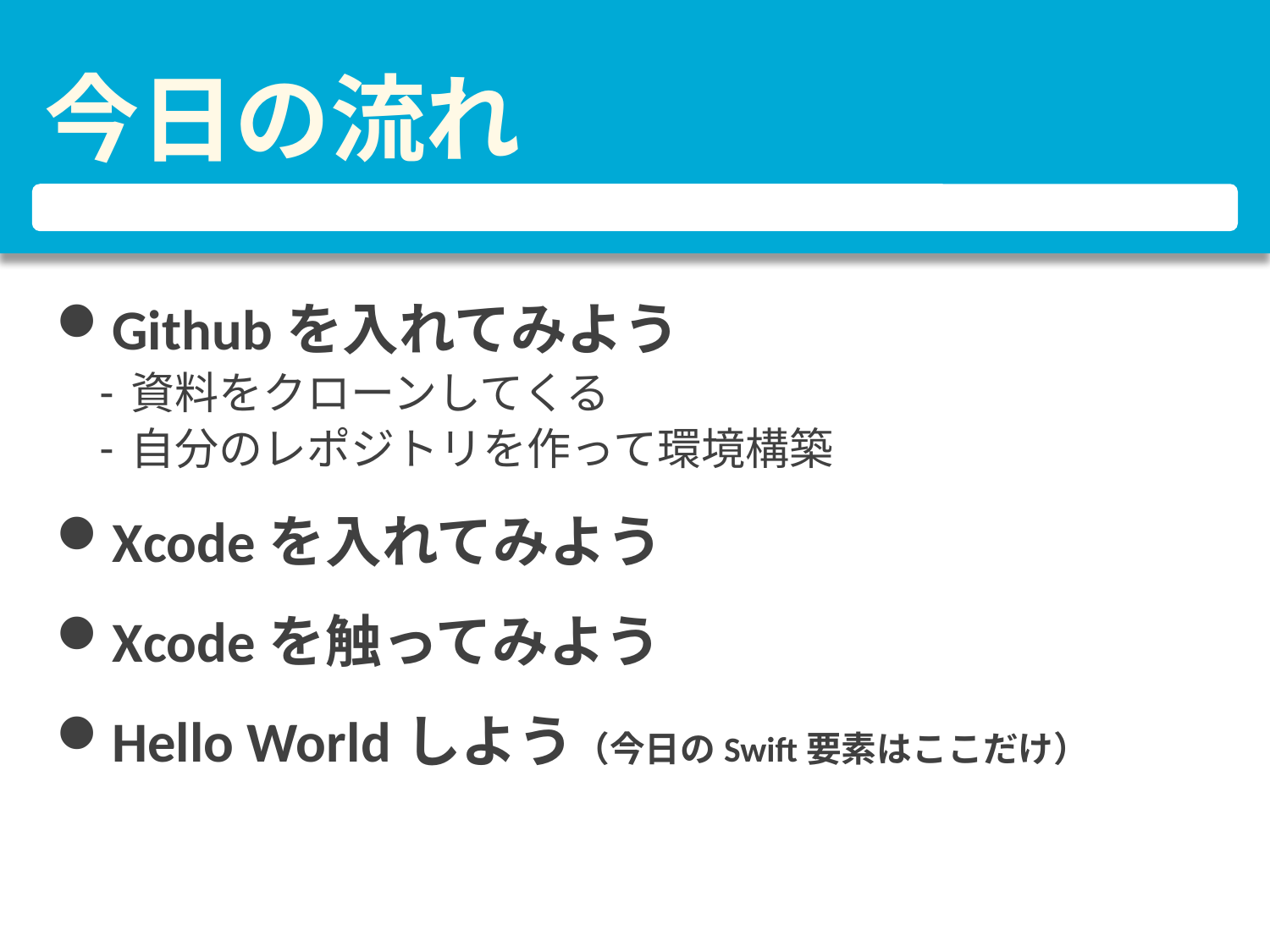

# 今日の流れ
Githubを入れてみよう
資料をクローンしてくる
自分のレポジトリを作って環境構築
Xcodeを入れてみよう
Xcodeを触ってみよう
Hello Worldしよう（今日のSwift要素はここだけ）